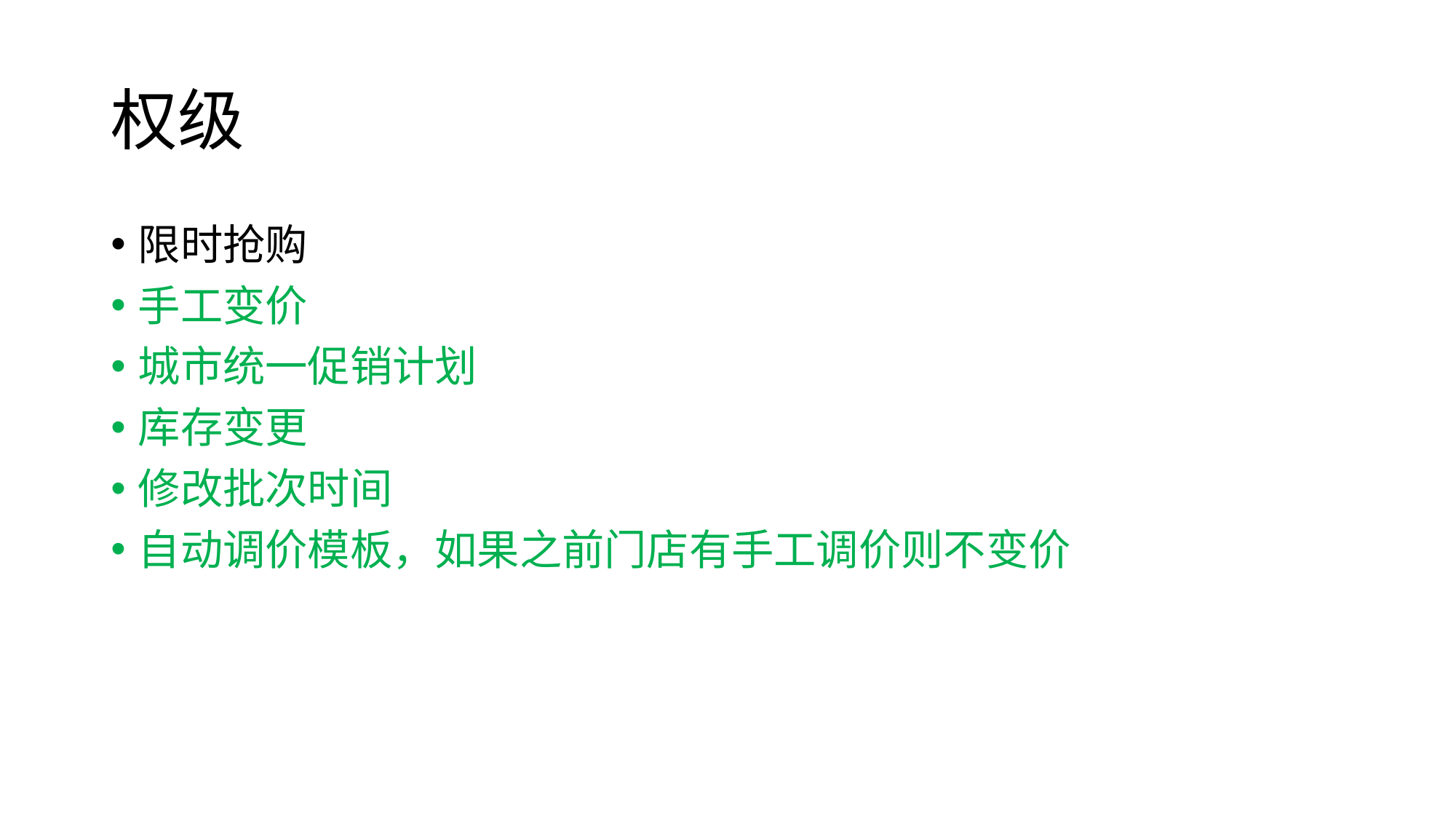

# 权级
限时抢购
手工变价
城市统一促销计划
库存变更
修改批次时间
自动调价模板，如果之前门店有手工调价则不变价